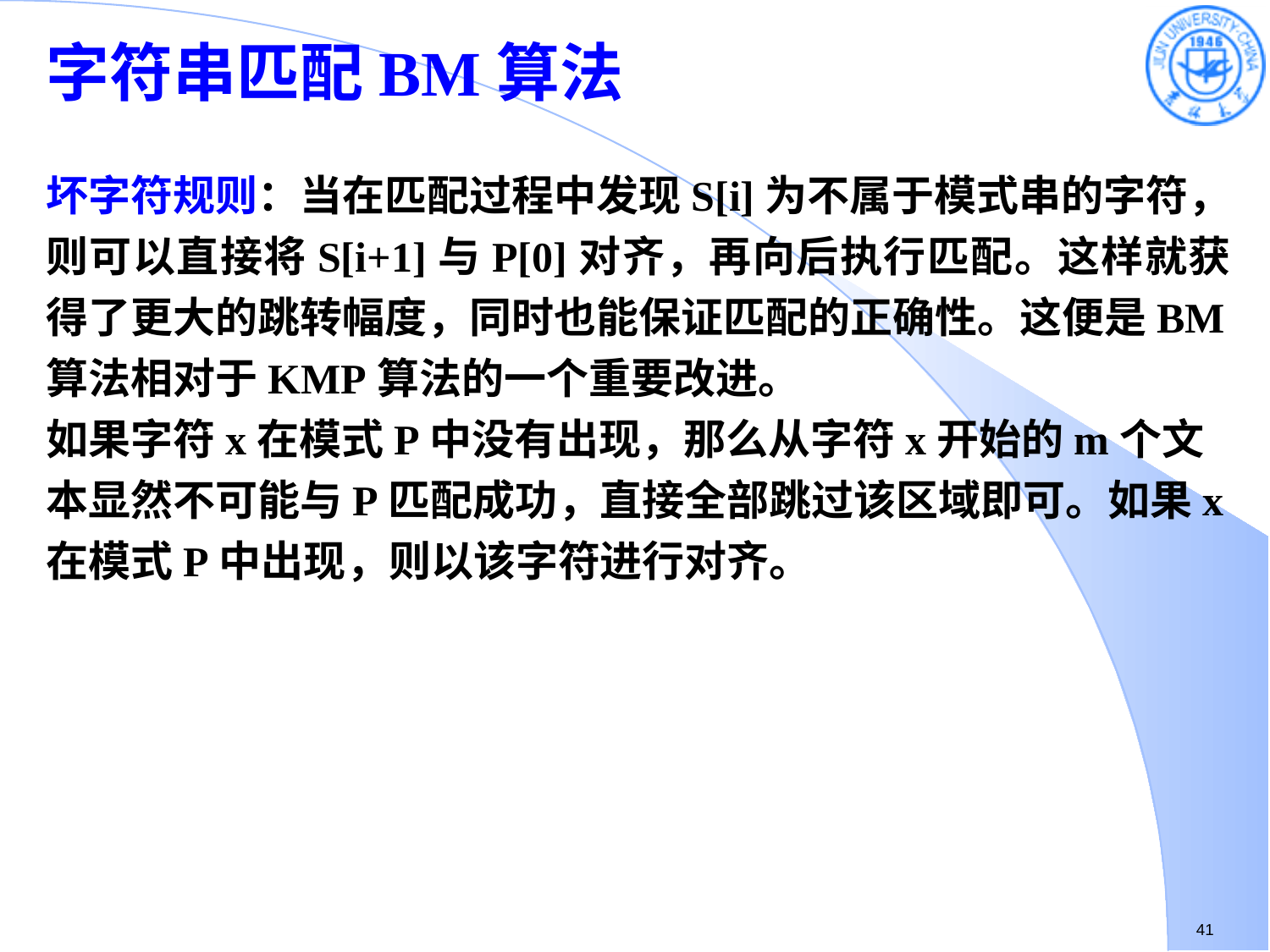

字符串匹配BM算法
坏字符规则：当在匹配过程中发现S[i]为不属于模式串的字符，则可以直接将S[i+1]与P[0]对齐，再向后执行匹配。这样就获得了更大的跳转幅度，同时也能保证匹配的正确性。这便是BM算法相对于KMP算法的一个重要改进。
如果字符x在模式P中没有出现，那么从字符x开始的m个文本显然不可能与P匹配成功，直接全部跳过该区域即可。如果x在模式P中出现，则以该字符进行对齐。